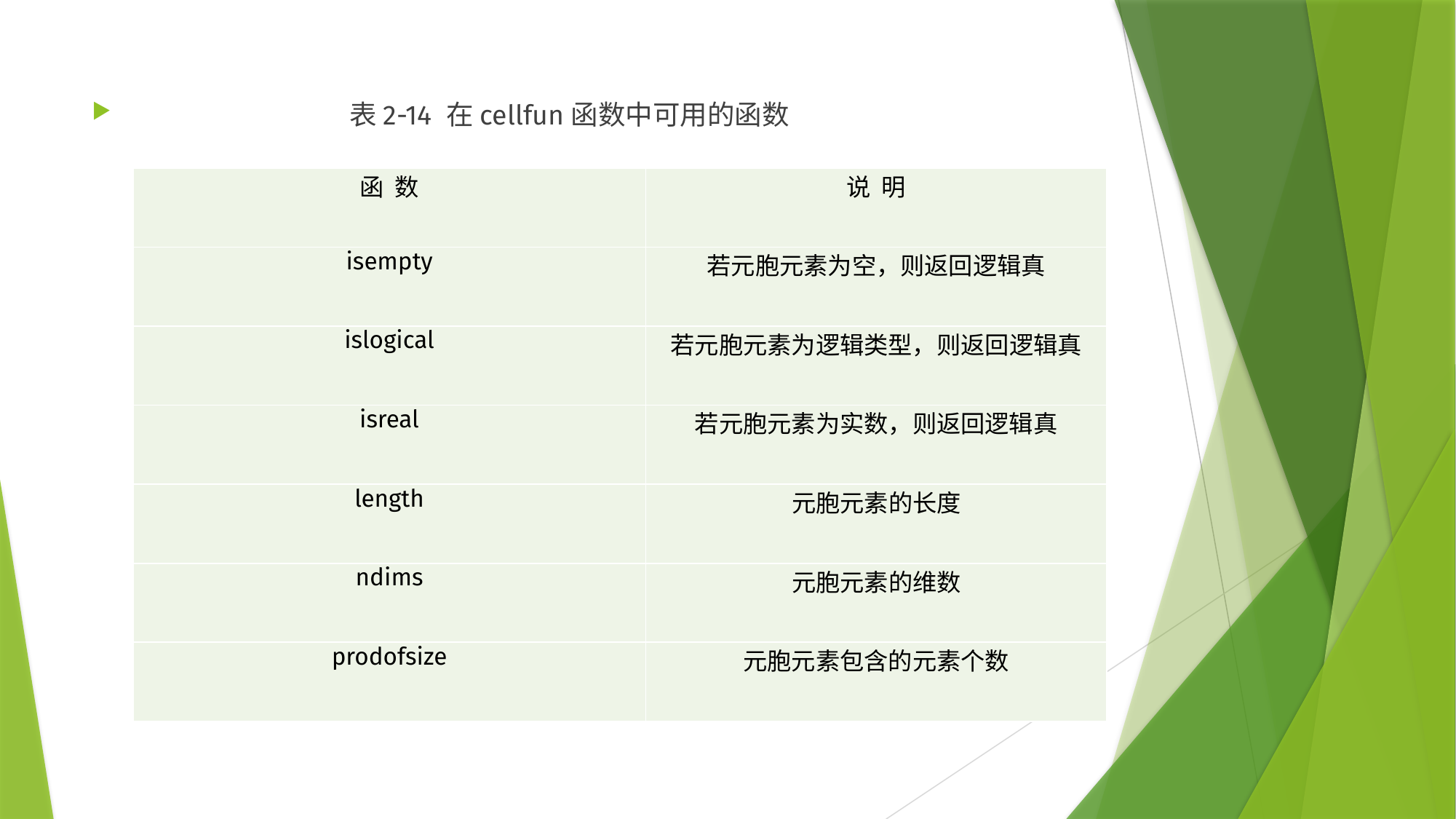

表2-14 在cellfun函数中可用的函数

| 函 数 | 说 明 |
| --- | --- |
| isempty | 若元胞元素为空，则返回逻辑真 |
| islogical | 若元胞元素为逻辑类型，则返回逻辑真 |
| isreal | 若元胞元素为实数，则返回逻辑真 |
| length | 元胞元素的长度 |
| ndims | 元胞元素的维数 |
| prodofsize | 元胞元素包含的元素个数 |